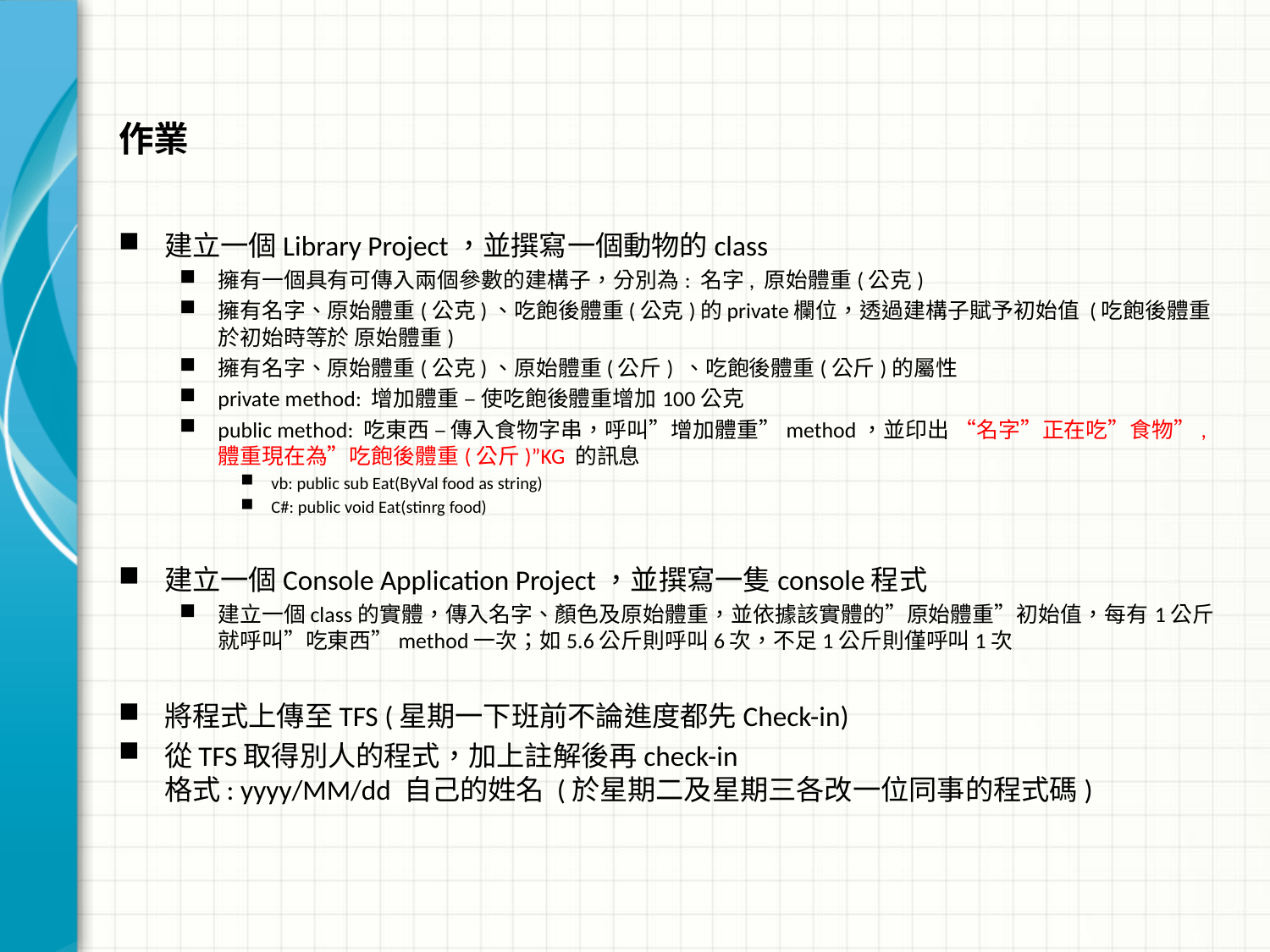

# 作業
建立一個Library Project，並撰寫一個動物的class
擁有一個具有可傳入兩個參數的建構子，分別為: 名字, 原始體重(公克)
擁有名字、原始體重(公克)、吃飽後體重(公克)的private欄位，透過建構子賦予初始值 (吃飽後體重 於初始時等於 原始體重)
擁有名字、原始體重(公克)、原始體重(公斤) 、吃飽後體重(公斤)的屬性
private method: 增加體重 – 使吃飽後體重增加100公克
public method: 吃東西 – 傳入食物字串，呼叫”增加體重”method，並印出 “名字”正在吃”食物”, 體重現在為”吃飽後體重(公斤)”KG 的訊息
vb: public sub Eat(ByVal food as string)
C#: public void Eat(stinrg food)

建立一個Console Application Project，並撰寫一隻console程式
建立一個class的實體，傳入名字、顏色及原始體重，並依據該實體的”原始體重”初始值，每有1公斤就呼叫”吃東西”method一次；如5.6公斤則呼叫6次，不足1公斤則僅呼叫1次

將程式上傳至TFS (星期一下班前不論進度都先Check-in)
從TFS取得別人的程式，加上註解後再check-in
格式: yyyy/MM/dd 自己的姓名 (於星期二及星期三各改一位同事的程式碼)